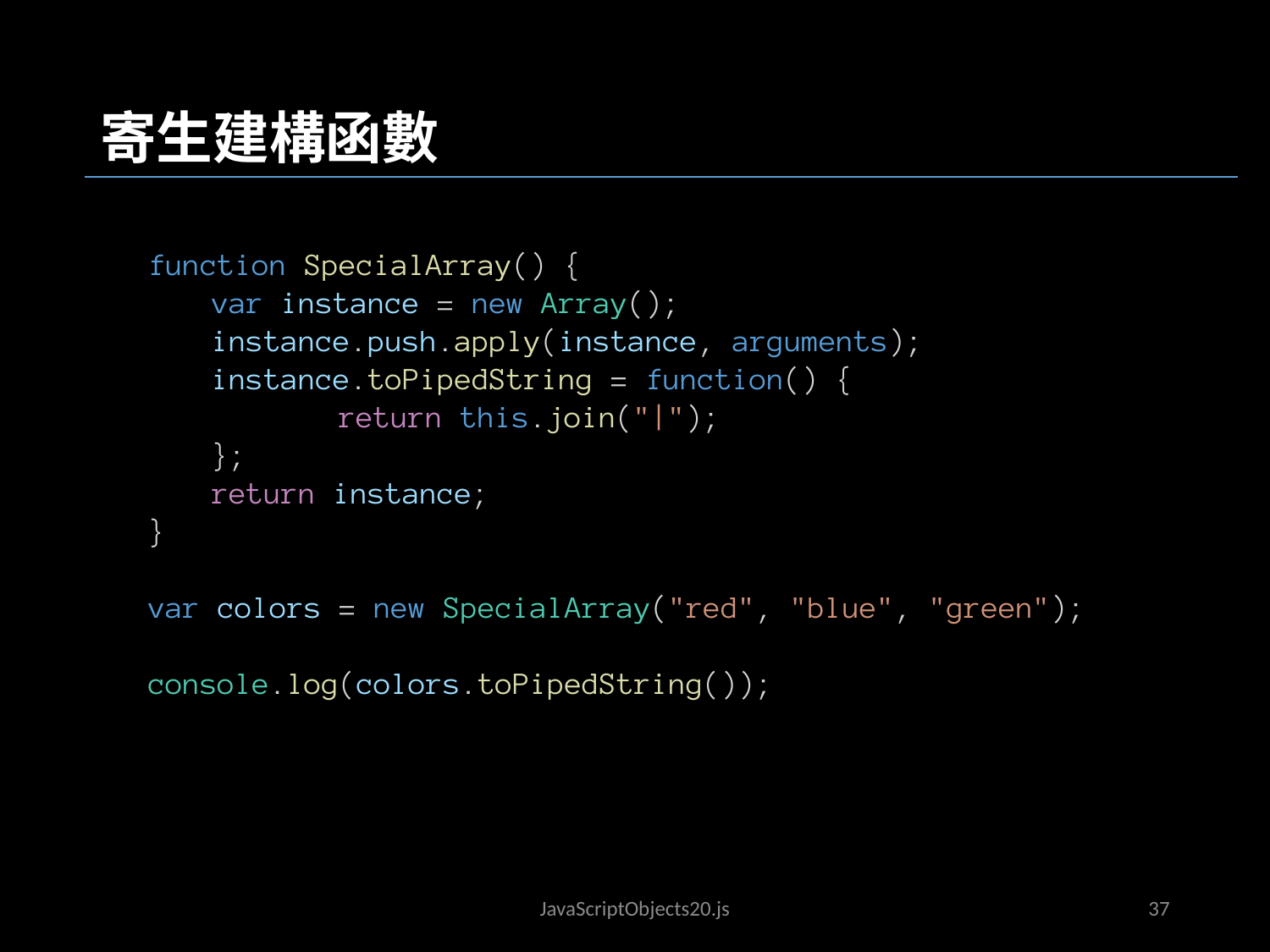

寄生建構函數

function SpecialArray() {
var instance = new Array();
instance.push.apply(instance, arguments);
instance.toPipedString = function() {
	return this.join("|");
};
return instance;
}
var colors = new SpecialArray("red", "blue", "green");
console.log(colors.toPipedString());
JavaScriptObjects02.js
JavaScriptObjects20.js
37